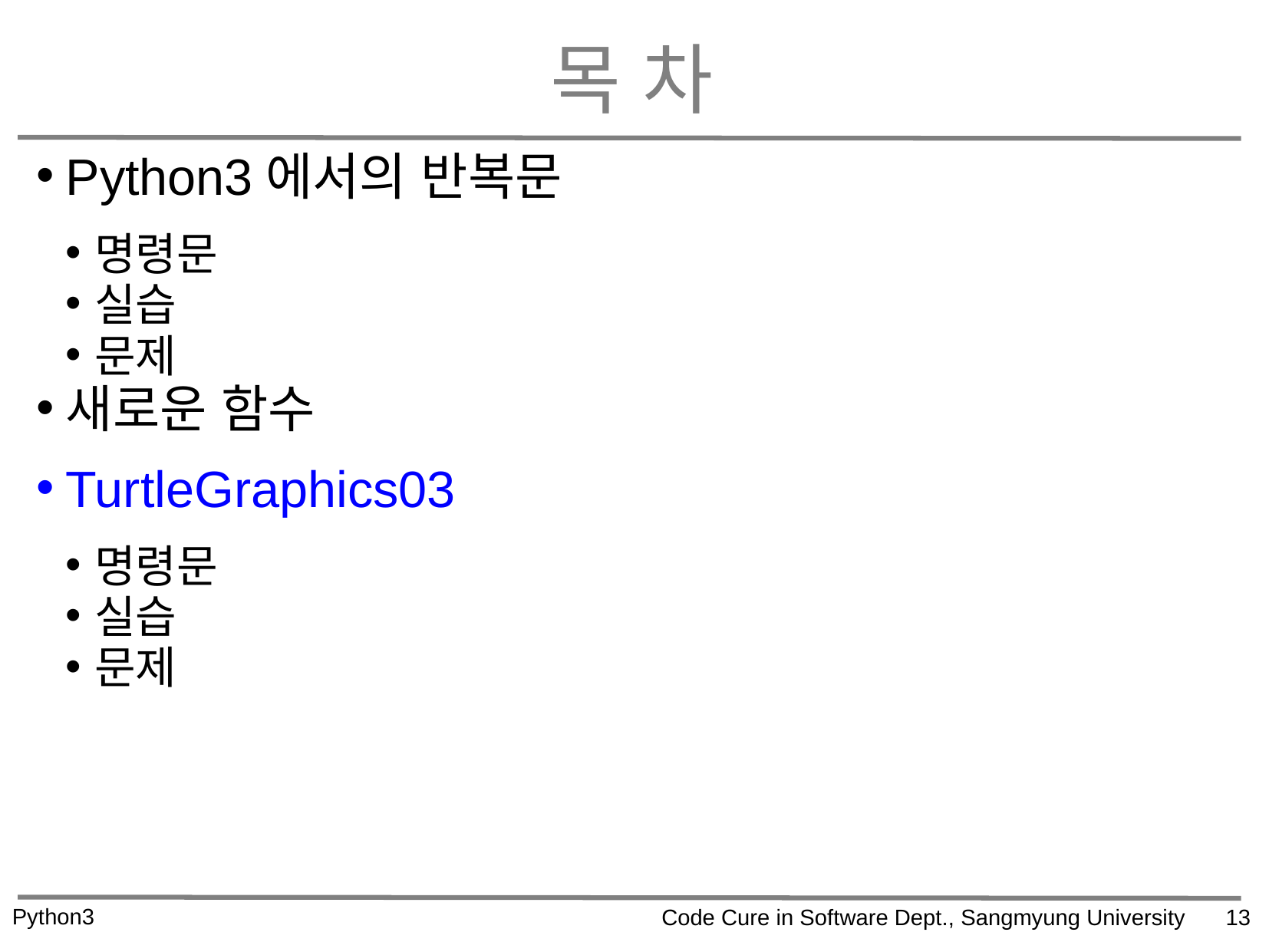

# 목 차
Python3에서의 반복문
명령문
실습
문제
새로운 함수
TurtleGraphics03
명령문
실습
문제